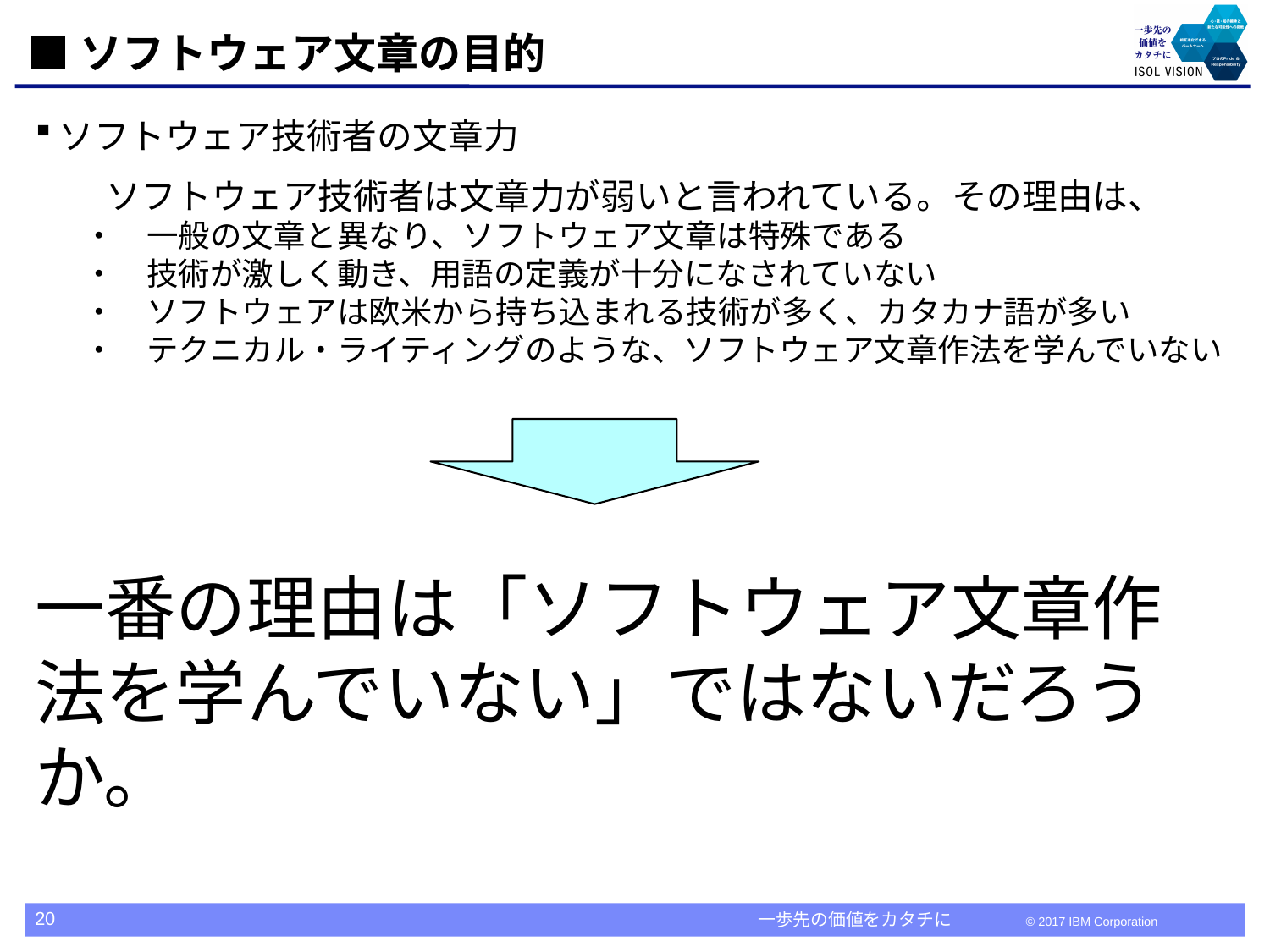

# ■ソフトウェア文章の目的
ソフトウェア技術者の文章力
　　ソフトウェア技術者は文章力が弱いと言われている。その理由は、
・　一般の文章と異なり、ソフトウェア文章は特殊である
・　技術が激しく動き、用語の定義が十分になされていない
・　ソフトウェアは欧米から持ち込まれる技術が多く、カタカナ語が多い
・　テクニカル・ライティングのような、ソフトウェア文章作法を学んでいない

一番の理由は「ソフトウェア文章作法を学んでいない」ではないだろうか。
20